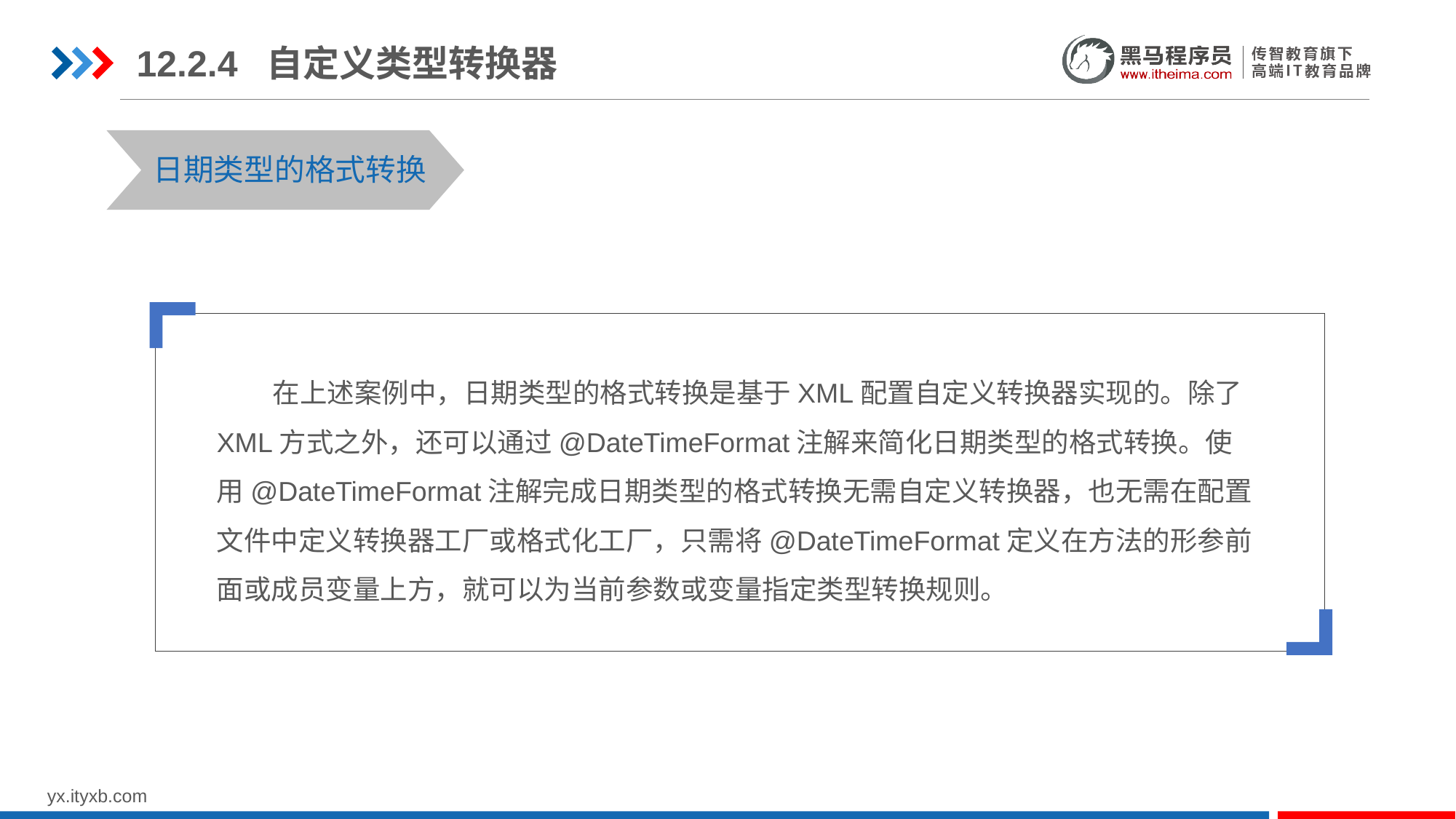

12.2.4  自定义类型转换器

日期类型的格式转换

        在上述案例中，日期类型的格式转换是基于XML配置自定义转换器实现的。除了XML方式之外，还可以通过@DateTimeFormat注解来简化日期类型的格式转换。使用@DateTimeFormat注解完成日期类型的格式转换无需自定义转换器，也无需在配置文件中定义转换器工厂或格式化工厂，只需将@DateTimeFormat定义在方法的形参前面或成员变量上方，就可以为当前参数或变量指定类型转换规则。